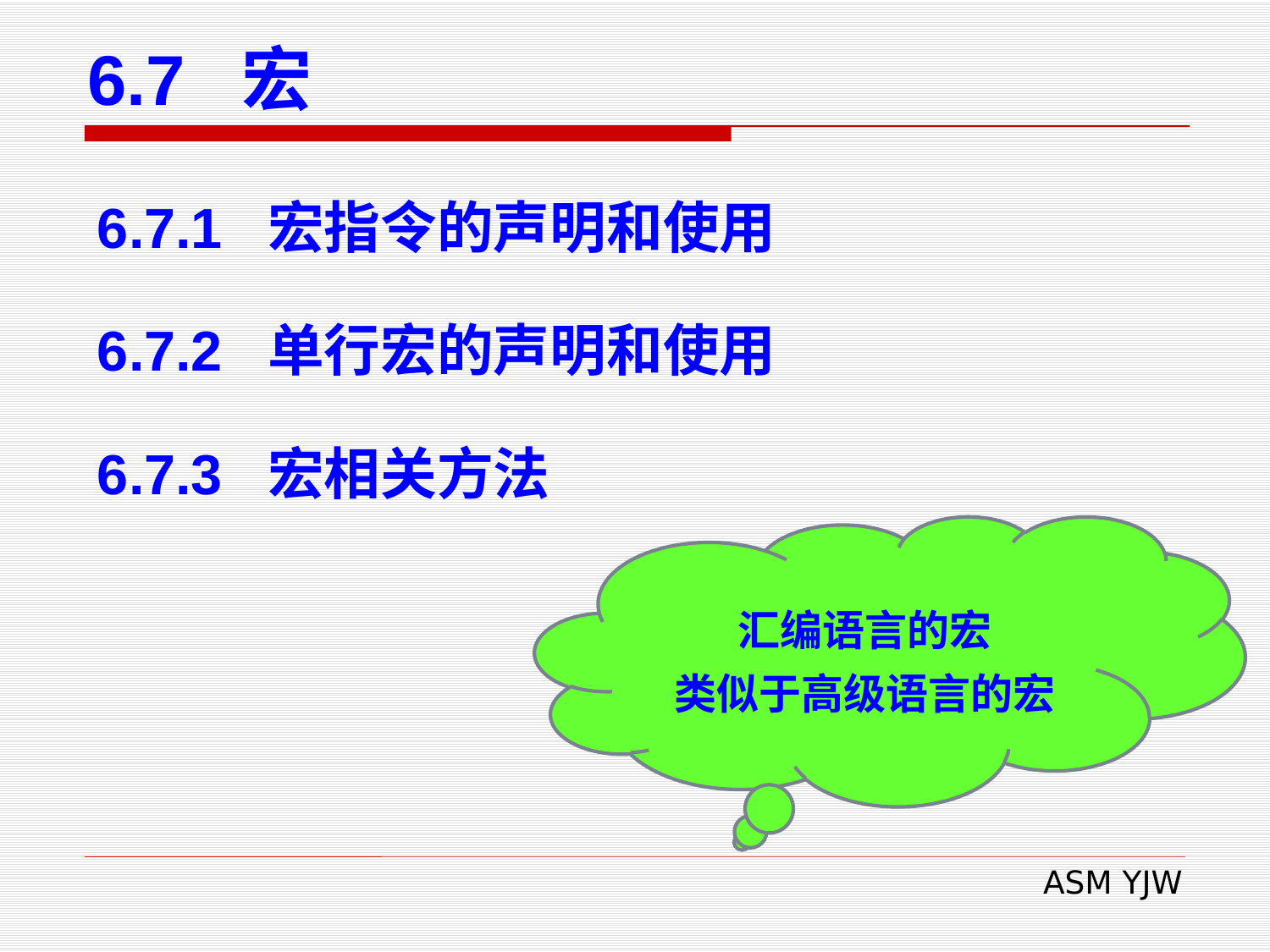

# 6.7  宏
6.7.1  宏指令的声明和使用
6.7.2  单行宏的声明和使用
6.7.3  宏相关方法

汇编语言的宏
类似于高级语言的宏